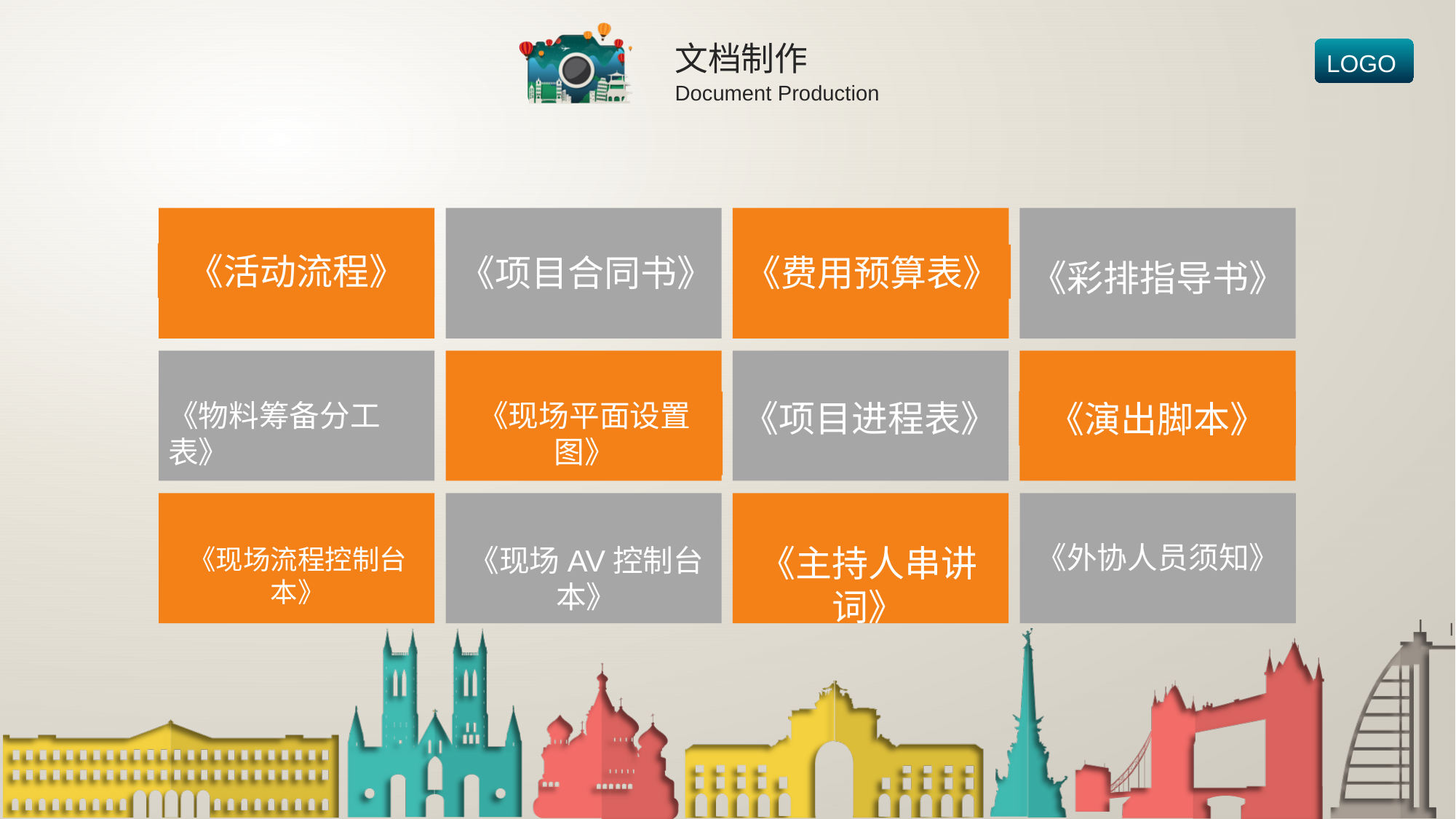

文档制作
Document Production

《活动流程》

《项目合同书》

《费用预算表》

《彩排指导书》

《项目进程表》

《演出脚本》

《物料筹备分工表》

《现场平面设置图》

《主持人串讲词》

《现场流程控制台本》

《现场AV控制台本》

《外协人员须知》